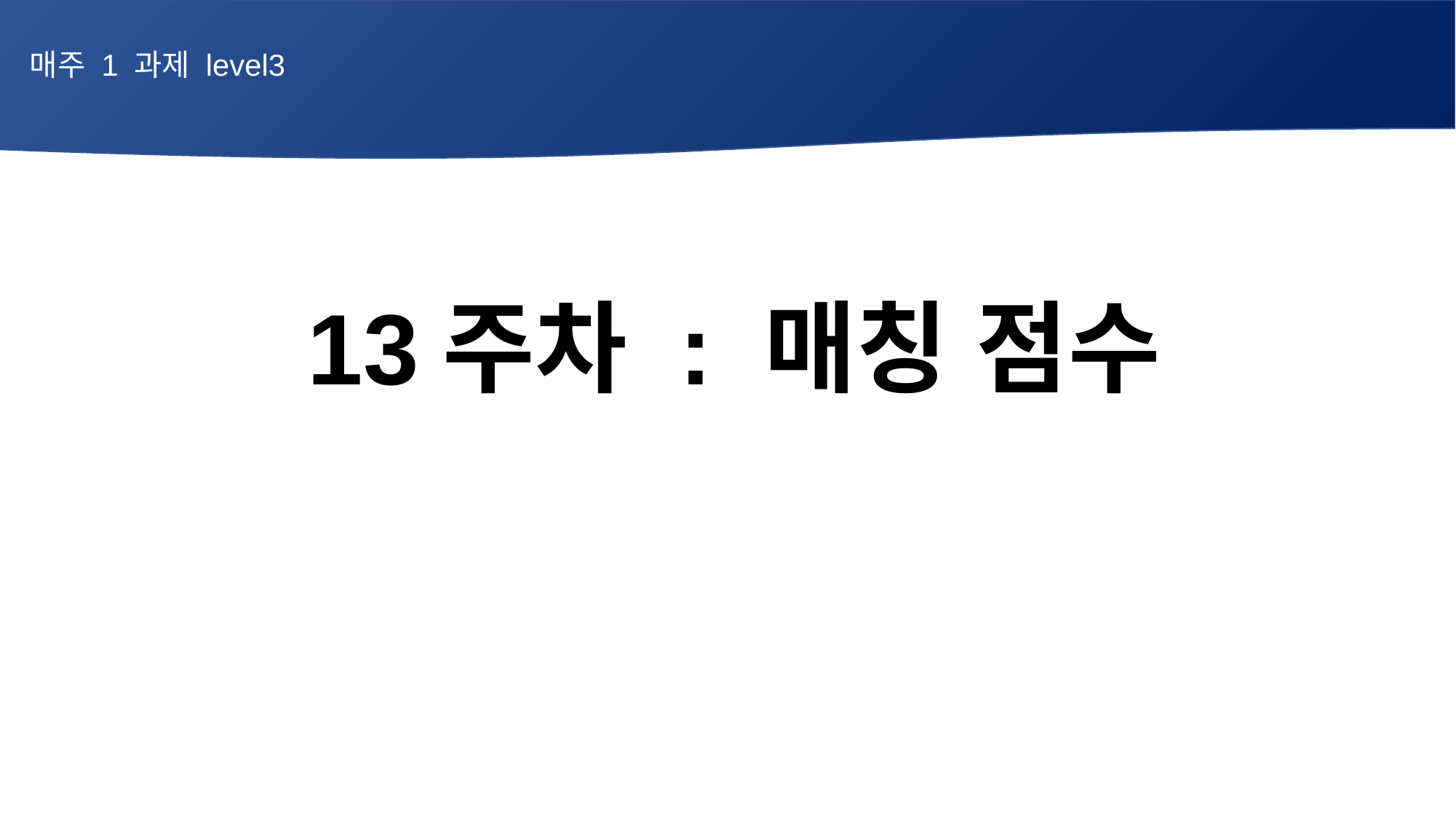

매주 1 과제 level3
13주차 : 매칭 점수